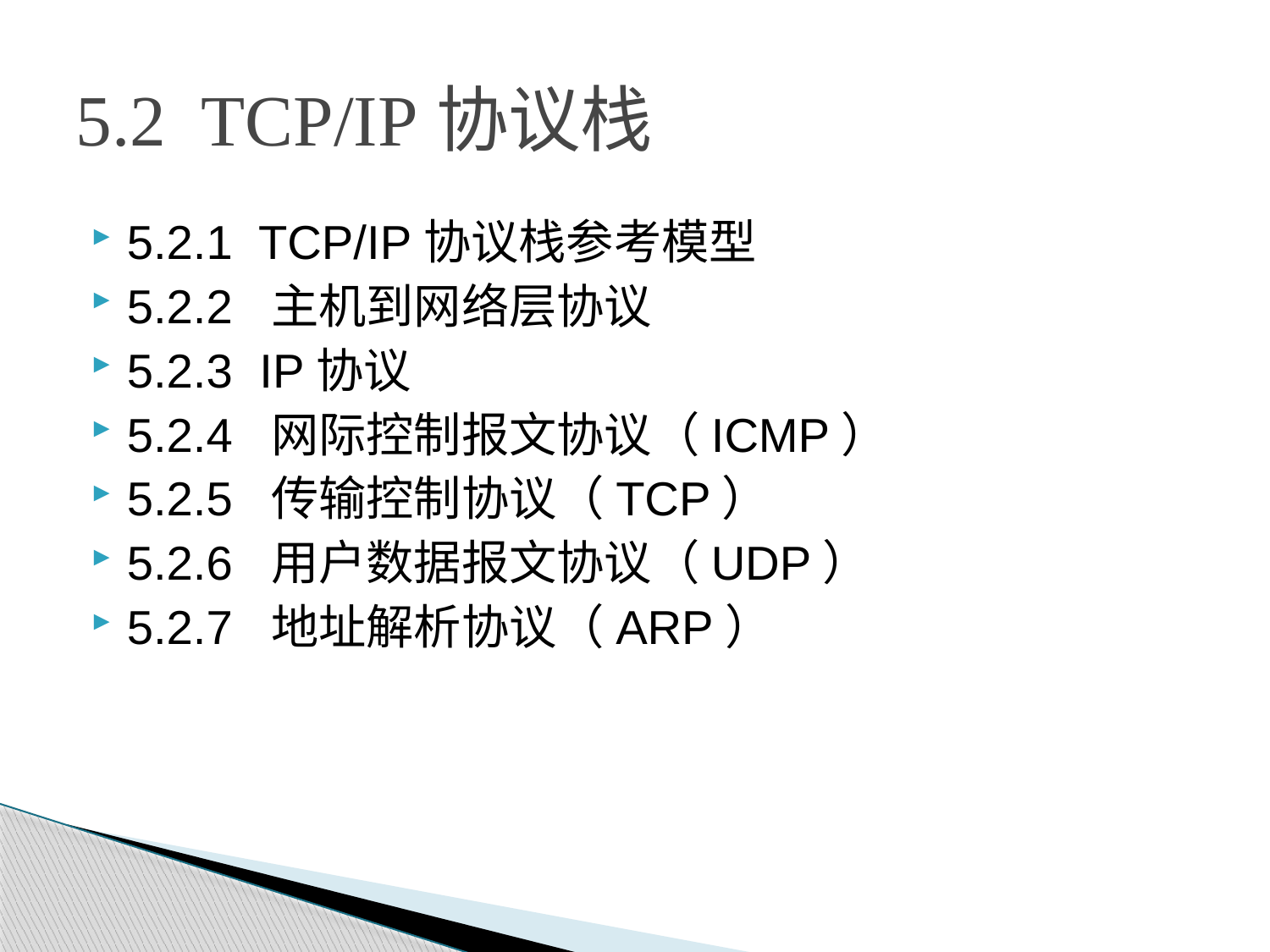

# 5.2  TCP/IP协议栈
5.2.1  TCP/IP协议栈参考模型
5.2.2  主机到网络层协议
5.2.3  IP协议
5.2.4  网际控制报文协议（ICMP）
5.2.5  传输控制协议（TCP）
5.2.6  用户数据报文协议（UDP）
5.2.7  地址解析协议（ARP）